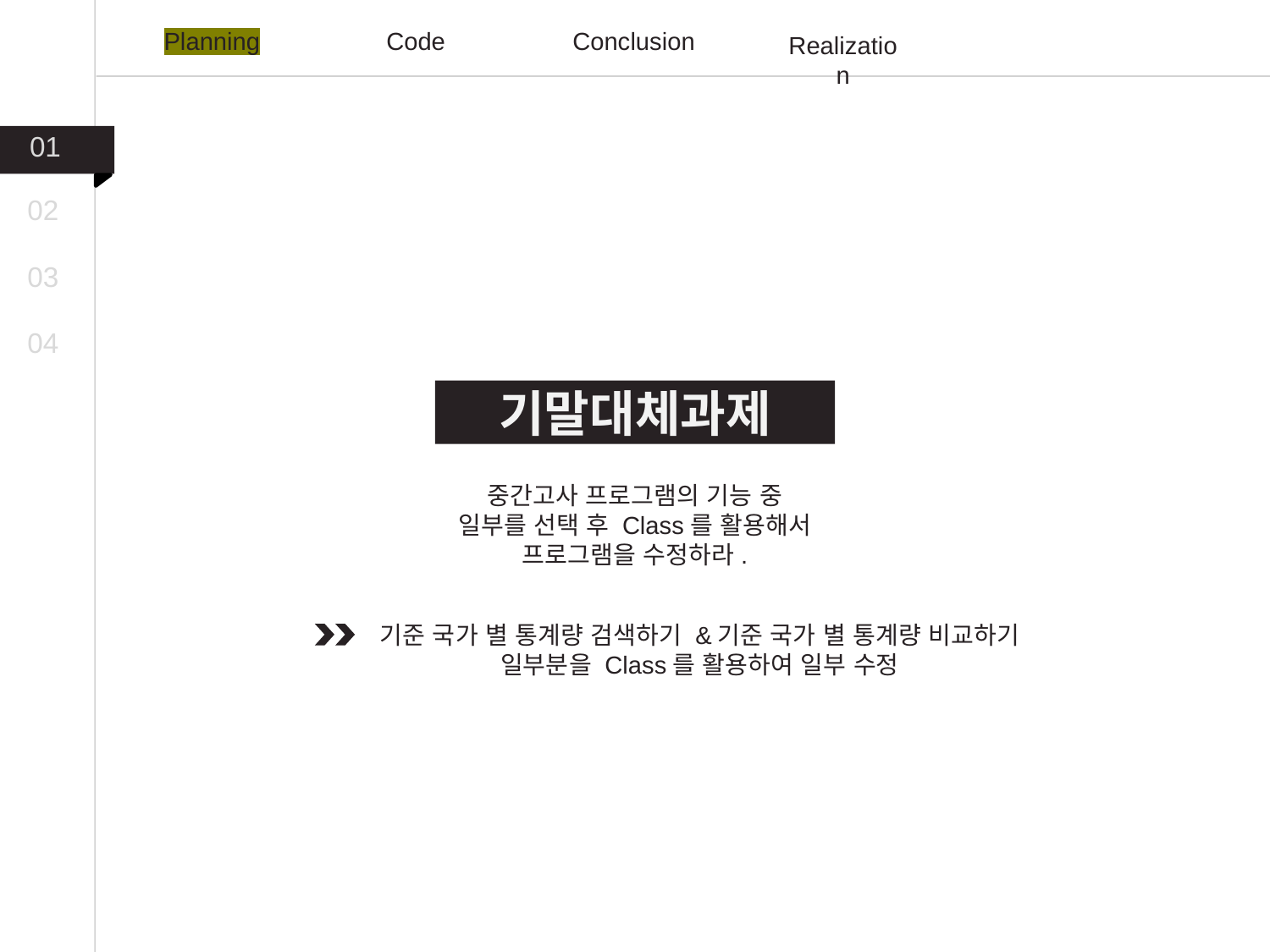

Planning
Code
Conclusion
Realization
01

02
03
04
기말대체과제

중간고사 프로그램의 기능 중
일부를 선택 후 Class를 활용해서
프로그램을 수정하라.
기준 국가 별 통계량 검색하기 &기준 국가 별 통계량 비교하기
일부분을 Class를 활용하여 일부 수정